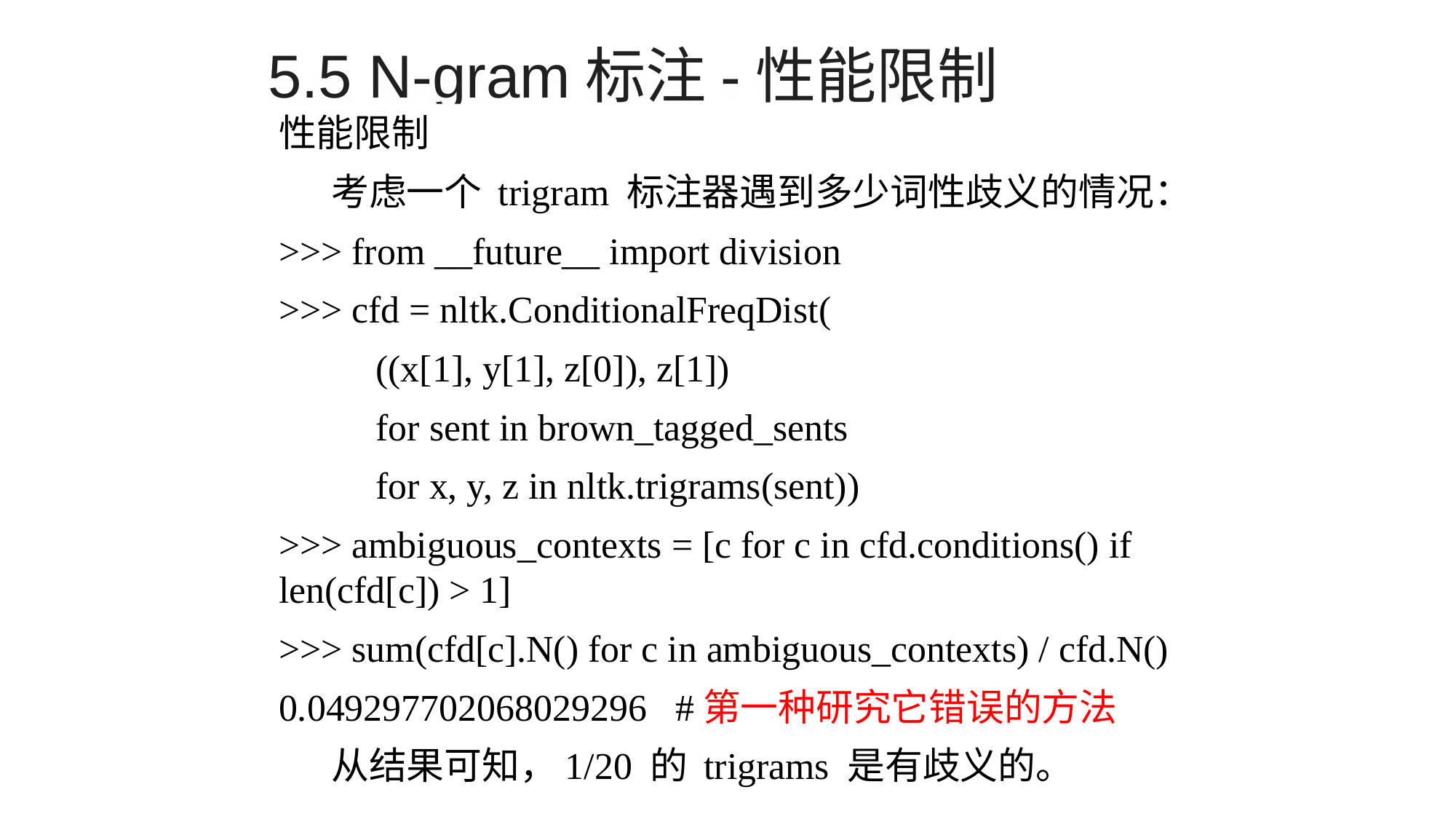

# 5.5 N-gram标注-性能限制
性能限制
考虑一个 trigram 标注器遇到多少词性歧义的情况：
>>> from __future__ import division
>>> cfd = nltk.ConditionalFreqDist(
	((x[1], y[1], z[0]), z[1])
	for sent in brown_tagged_sents
	for x, y, z in nltk.trigrams(sent))
>>> ambiguous_contexts = [c for c in cfd.conditions() if len(cfd[c]) > 1]
>>> sum(cfd[c].N() for c in ambiguous_contexts) / cfd.N()
0.049297702068029296   #第一种研究它错误的方法
从结果可知，1/20 的 trigrams 是有歧义的。